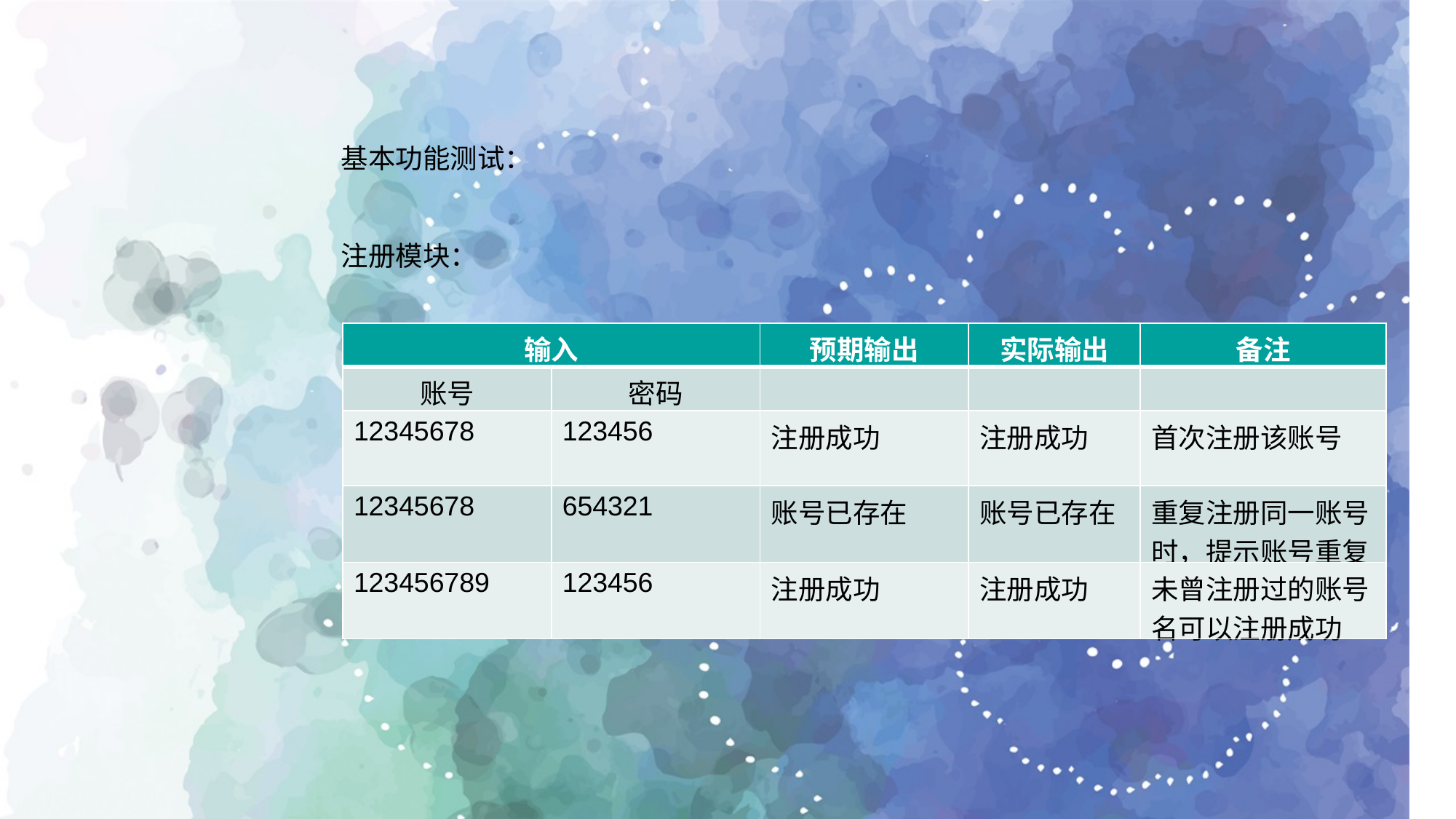

基本功能测试：
注册模块：

| 输入 |  | 预期输出 | 实际输出 | 备注 |
| --- | --- | --- | --- | --- |
| 账号 | 密码 |  |  |  |
| 12345678 | 123456 | 注册成功 | 注册成功 | 首次注册该账号 |
| 12345678 | 654321 | 账号已存在 | 账号已存在 | 重复注册同一账号时，提示账号重复 |
| 123456789 | 123456 | 注册成功 | 注册成功 | 未曾注册过的账号名可以注册成功 |